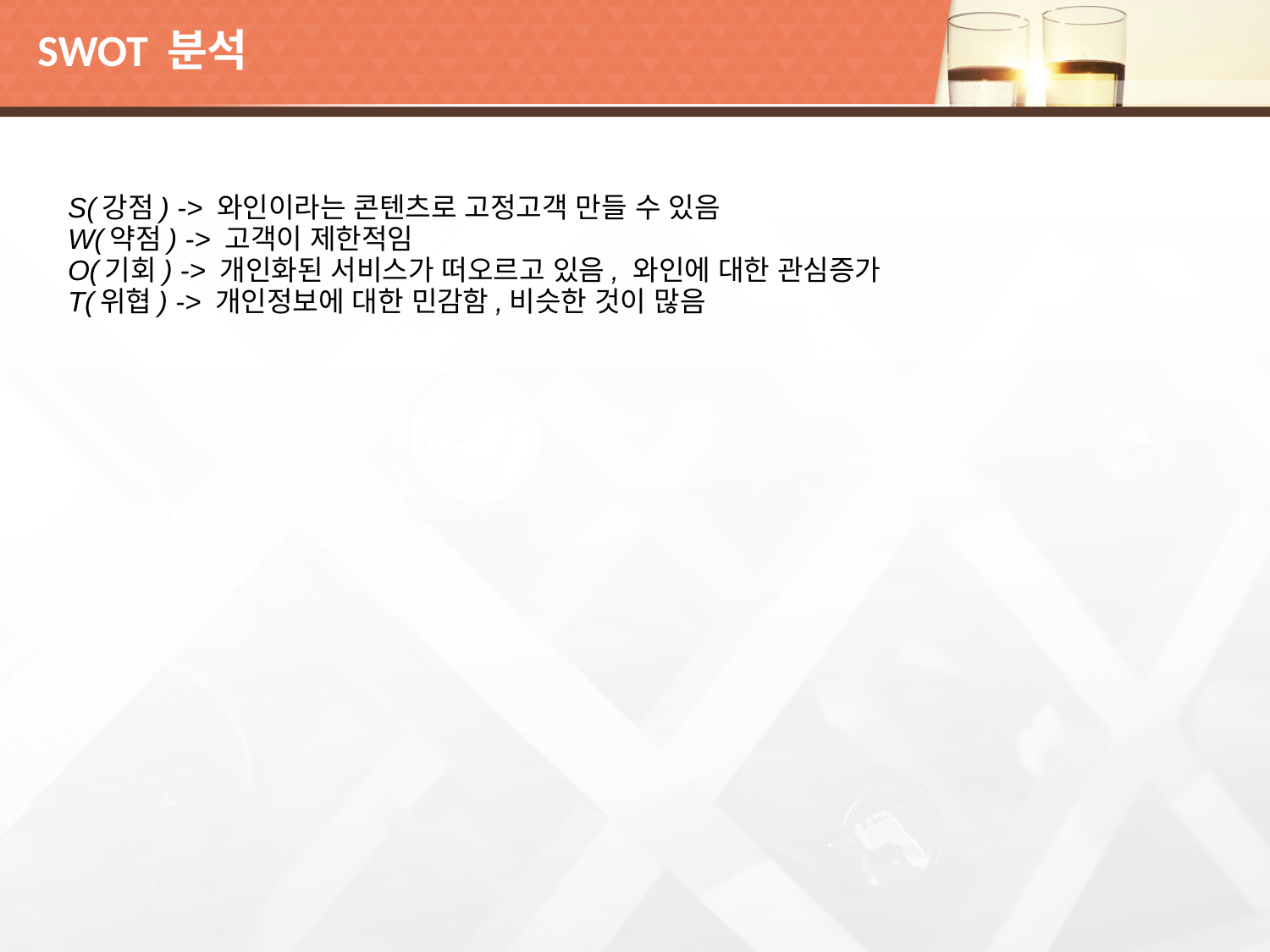

# SWOT 분석
S(강점) -> 와인이라는 콘텐츠로 고정고객 만들 수 있음
W(약점) -> 고객이 제한적임
O(기회) -> 개인화된 서비스가 떠오르고 있음, 와인에 대한 관심증가
T(위협) -> 개인정보에 대한 민감함,비슷한 것이 많음